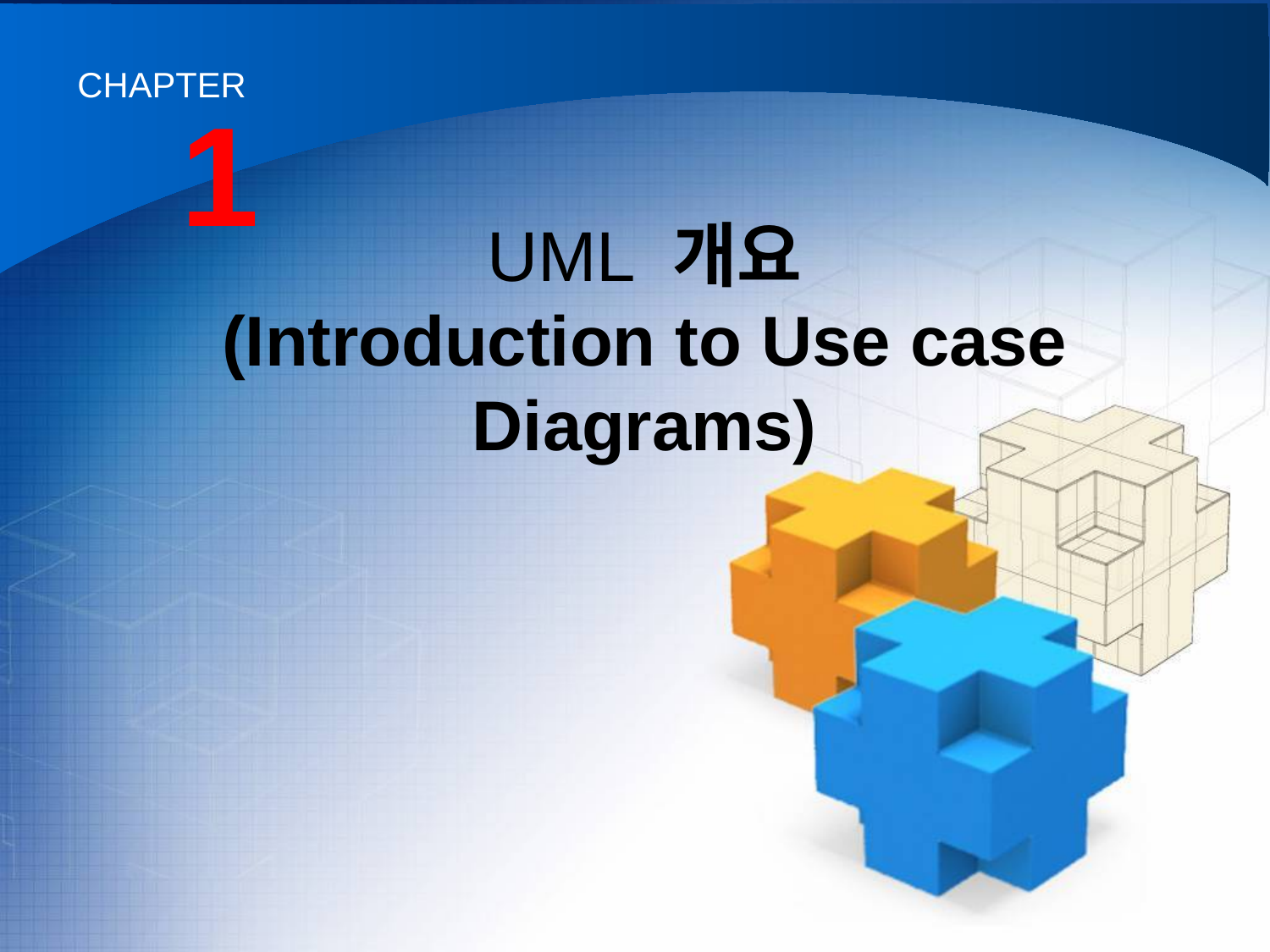

# UML 개요 (Introduction to Use case Diagrams)